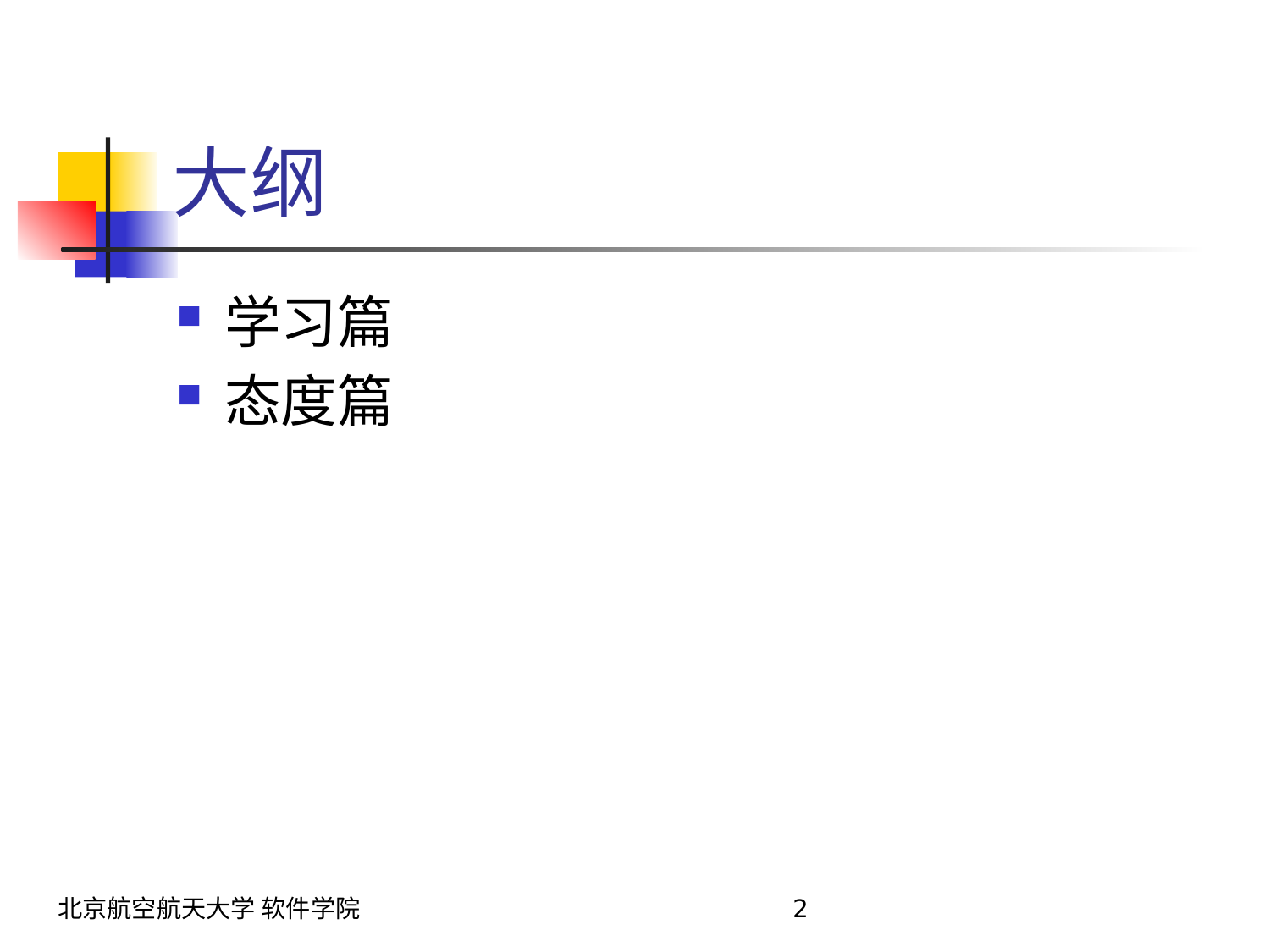

# 大纲
学习篇
态度篇
北京航空航天大学 软件学院
2